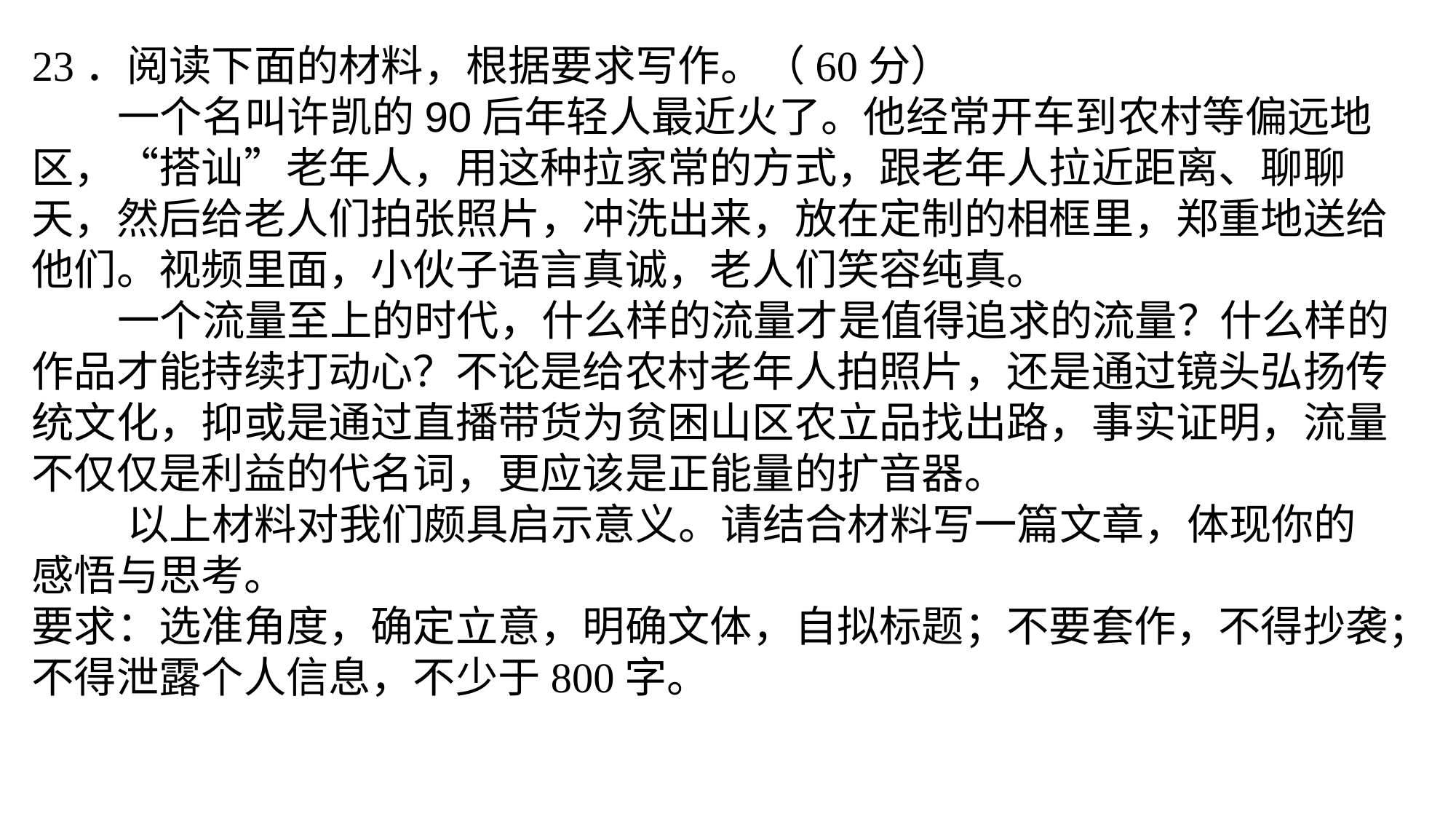

23．阅读下面的材料，根据要求写作。（60分）        一个名叫许凯的90后年轻人最近火了。他经常开车到农村等偏远地区，“搭讪”老年人，用这种拉家常的方式，跟老年人拉近距离、聊聊天，然后给老人们拍张照片，冲洗出来，放在定制的相框里，郑重地送给他们。视频里面，小伙子语言真诚，老人们笑容纯真。        一个流量至上的时代，什么样的流量才是值得追求的流量？什么样的作品才能持续打动心？不论是给农村老年人拍照片，还是通过镜头弘扬传统文化，抑或是通过直播带货为贫困山区农立品找出路，事实证明，流量不仅仅是利益的代名词，更应该是正能量的扩音器。         以上材料对我们颇具启示意义。请结合材料写一篇文章，体现你的感悟与思考。要求：选准角度，确定立意，明确文体，自拟标题；不要套作，不得抄袭；不得泄露个人信息，不少于800字。